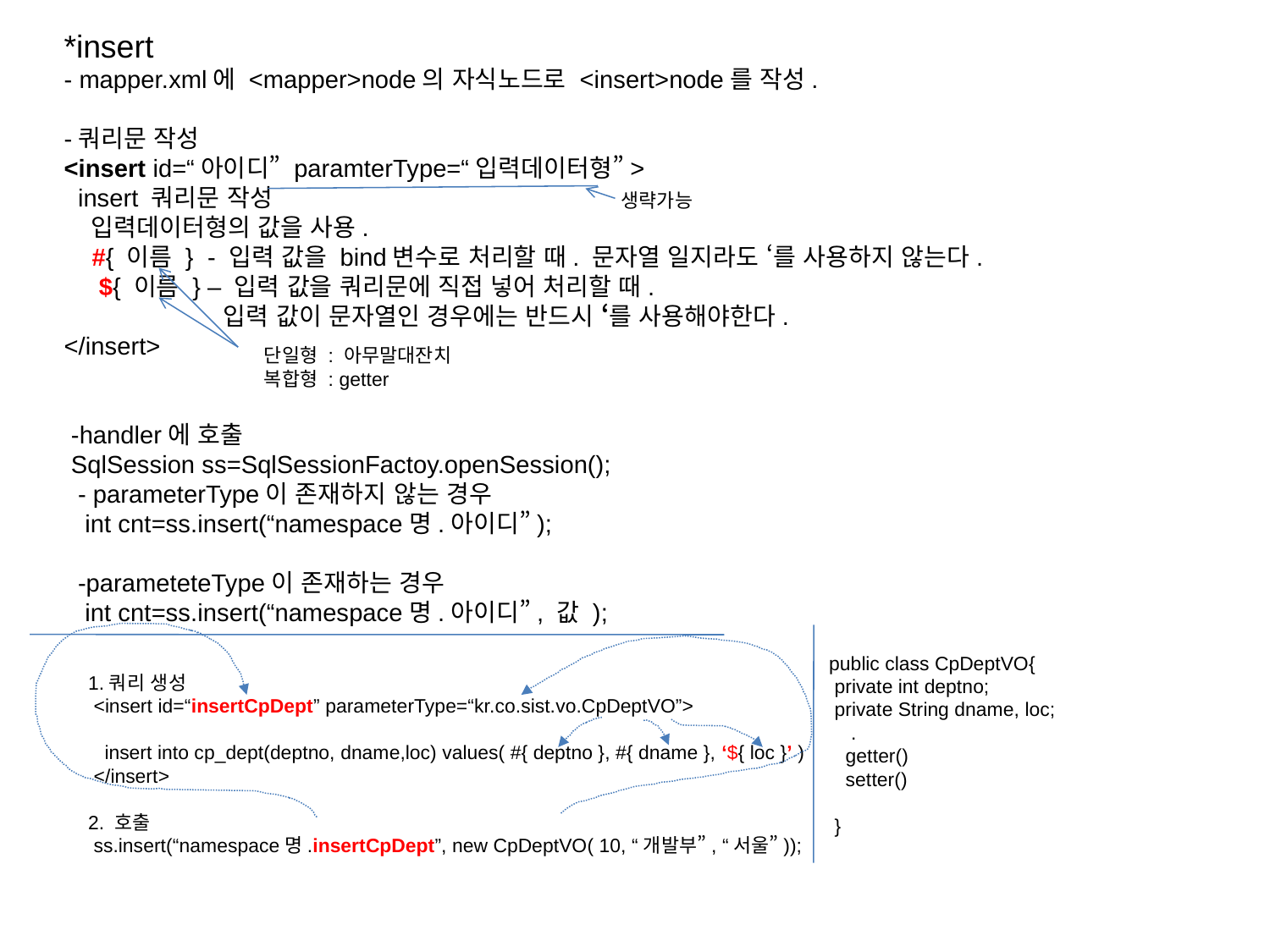

*insert
- mapper.xml에 <mapper>node의 자식노드로 <insert>node를 작성.

-쿼리문 작성
<insert id=“아이디” paramterType=“입력데이터형”>
  insert 쿼리문 작성
   입력데이터형의 값을 사용.
    #{ 이름 }  - 입력 값을 bind변수로 처리할 때. 문자열 일지라도 ‘를 사용하지 않는다.
     ${ 이름 } – 입력 값을 쿼리문에 직접 넣어 처리할 때.
                      입력 값이 문자열인 경우에는 반드시 ‘를 사용해야한다.
</insert>

 -handler에 호출
 SqlSession ss=SqlSessionFactoy.openSession();
  - parameterType이 존재하지 않는 경우
   int cnt=ss.insert(“namespace명.아이디”);

  -parameteteType이 존재하는 경우
   int cnt=ss.insert(“namespace명.아이디”, 값 );

생략가능
단일형 : 아무말대잔치
복합형 : getter

public class CpDeptVO{
 private int deptno;
 private String dname, loc;
    .
   getter()
   setter()

 }

1.쿼리 생성
 <insert id=“insertCpDept” parameterType=“kr.co.sist.vo.CpDeptVO”>

   insert into cp_dept(deptno, dname,loc) values( #{ deptno }, #{ dname }, ‘${ loc }’ )
 </insert>

2. 호출
 ss.insert(“namespace명.insertCpDept”, new CpDeptVO( 10, “개발부”, “서울”));